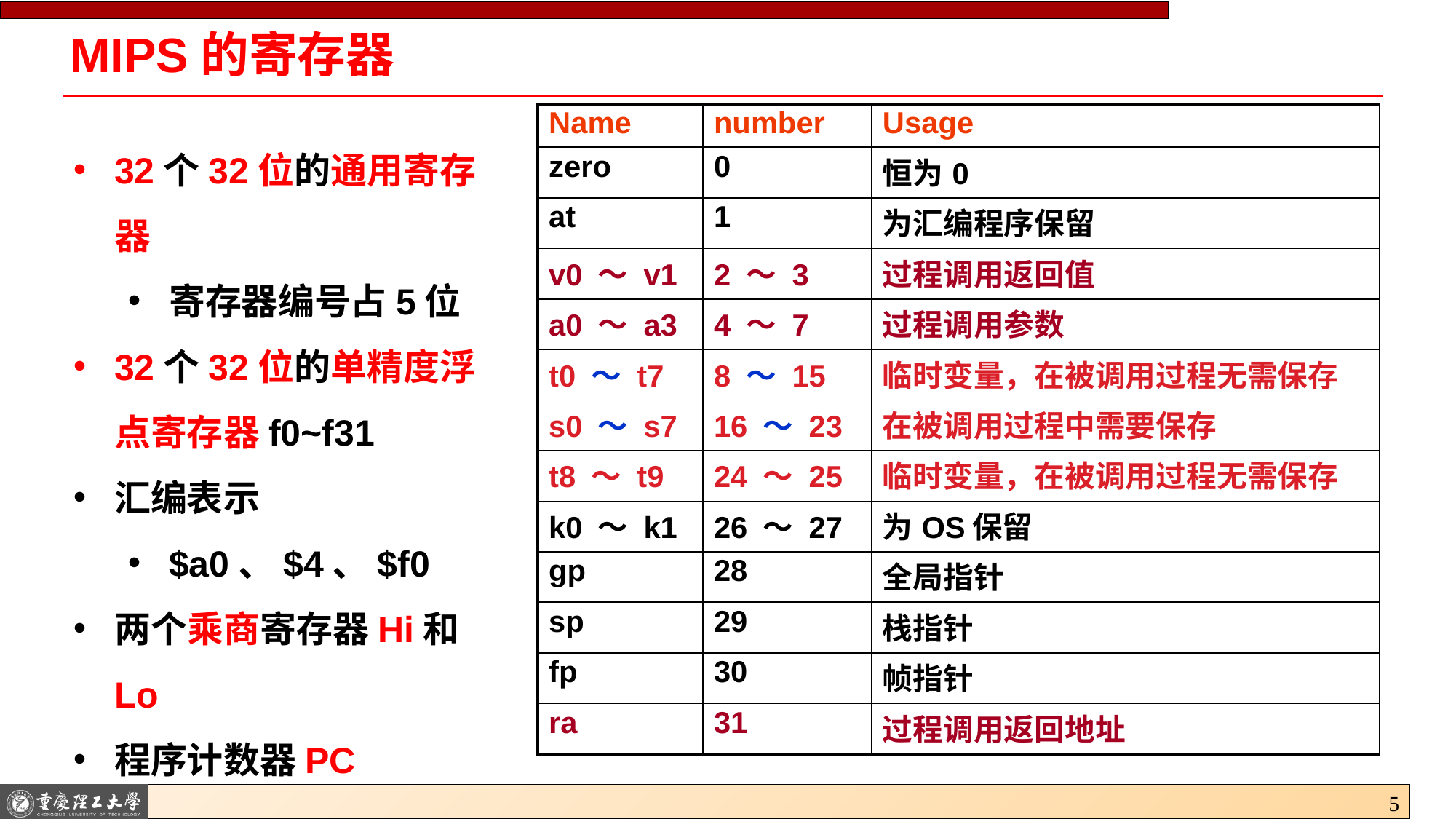

# MIPS的寄存器
| Name | number | Usage |
| --- | --- | --- |
| zero | 0 | 恒为0 |
| at | 1 | 为汇编程序保留 |
| v0 ～ v1 | 2 ～ 3 | 过程调用返回值 |
| a0 ～ a3 | 4 ～ 7 | 过程调用参数 |
| t0 ～ t7 | 8 ～ 15 | 临时变量，在被调用过程无需保存 |
| s0 ～ s7 | 16 ～ 23 | 在被调用过程中需要保存 |
| t8 ～ t9 | 24 ～ 25 | 临时变量，在被调用过程无需保存 |
| k0 ～ k1 | 26 ～ 27 | 为OS保留 |
| gp | 28 | 全局指针 |
| sp | 29 | 栈指针 |
| fp | 30 | 帧指针 |
| ra | 31 | 过程调用返回地址 |
32个32位的通用寄存器
寄存器编号占5位
32个32位的单精度浮点寄存器f0~f31
汇编表示
$a0、$4、$f0
两个乘商寄存器Hi和Lo
程序计数器PC